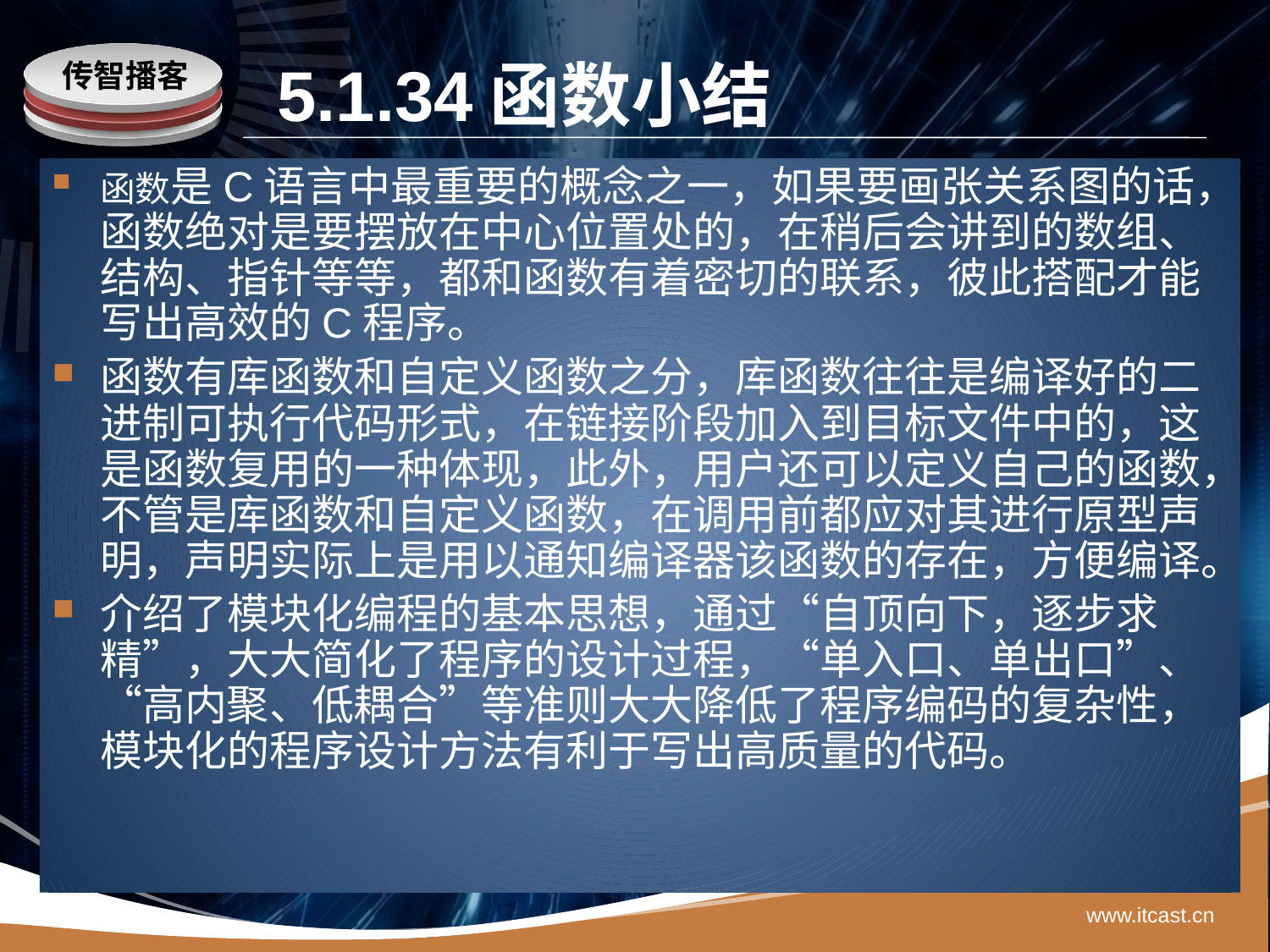

# 5.1.34函数小结
函数是C语言中最重要的概念之一，如果要画张关系图的话，函数绝对是要摆放在中心位置处的，在稍后会讲到的数组、结构、指针等等，都和函数有着密切的联系，彼此搭配才能写出高效的C程序。
函数有库函数和自定义函数之分，库函数往往是编译好的二进制可执行代码形式，在链接阶段加入到目标文件中的，这是函数复用的一种体现，此外，用户还可以定义自己的函数，不管是库函数和自定义函数，在调用前都应对其进行原型声明，声明实际上是用以通知编译器该函数的存在，方便编译。
介绍了模块化编程的基本思想，通过“自顶向下，逐步求精”，大大简化了程序的设计过程，“单入口、单出口”、“高内聚、低耦合”等准则大大降低了程序编码的复杂性，模块化的程序设计方法有利于写出高质量的代码。
www.itcast.cn